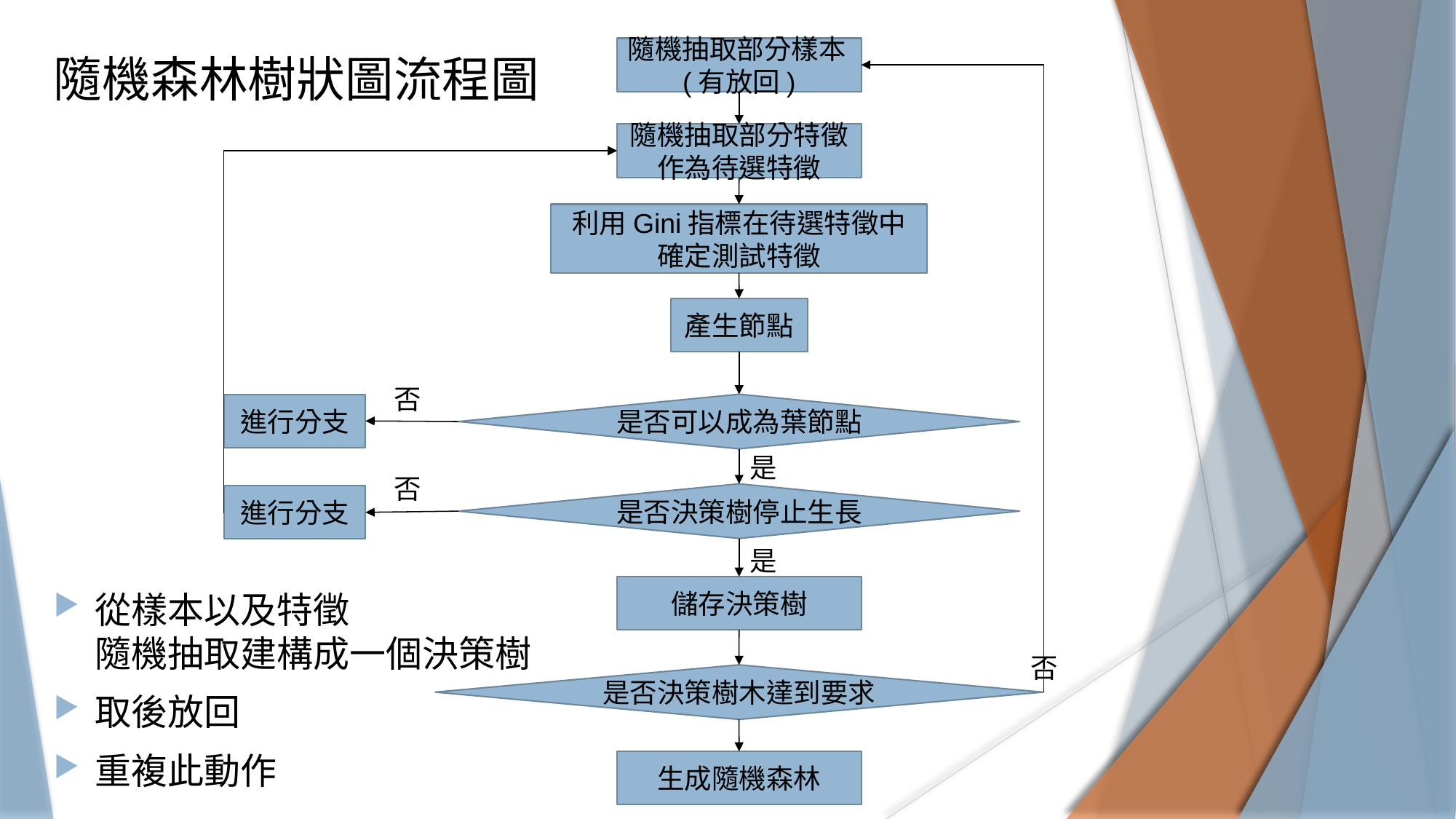

隨機抽取部分樣本(有放回)
# 隨機森林樹狀圖流程圖
隨機抽取部分特徵作為待選特徵
利用Gini指標在待選特徵中確定測試特徵
產生節點
否
進行分支
是否可以成為葉節點
是
否
是否決策樹停止生長
進行分支
是
儲存決策樹
從樣本以及特徵
隨機抽取建構成一個決策樹
取後放回
重複此動作
否
是否決策樹木達到要求
生成隨機森林